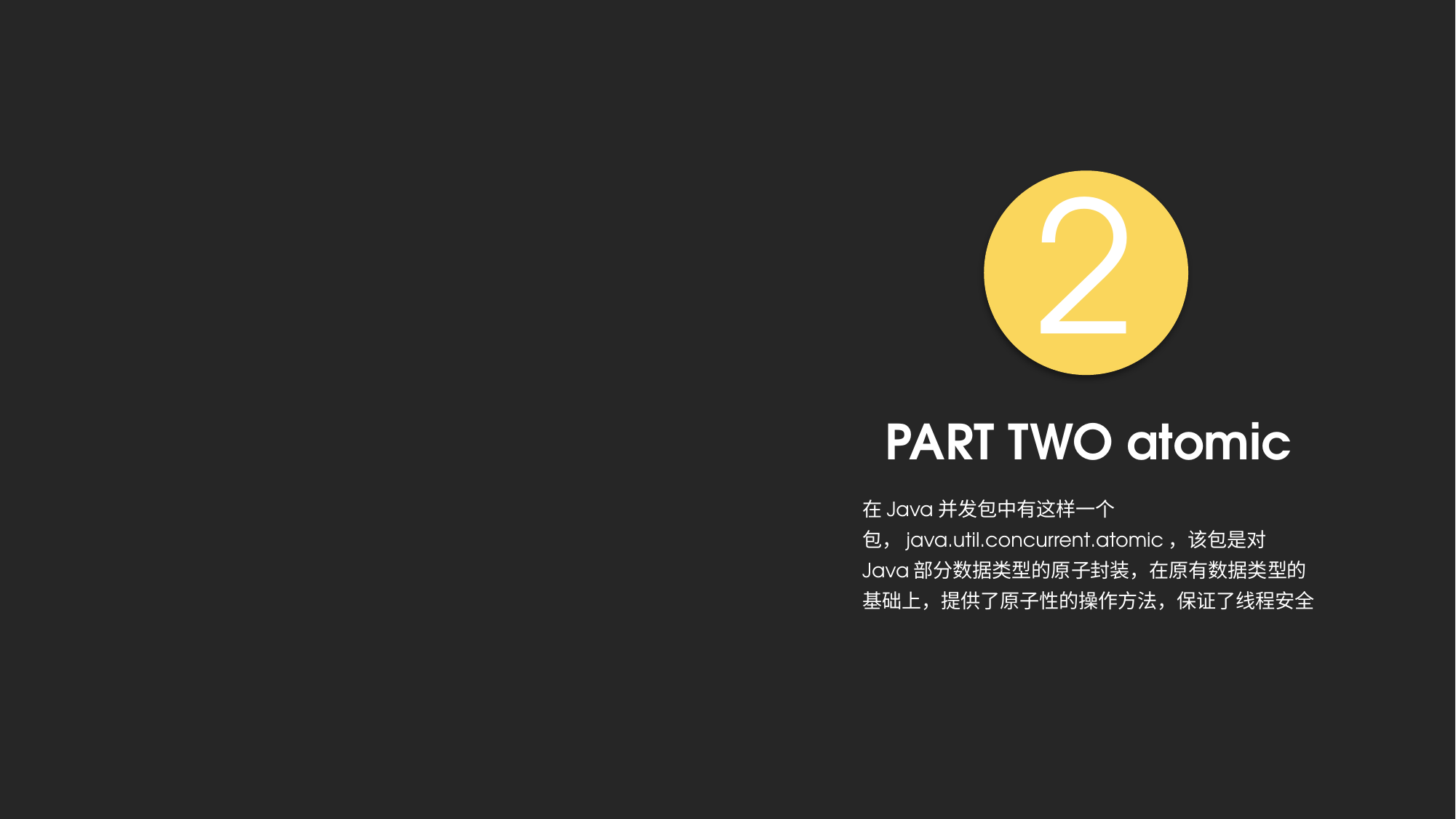

2
PART TWO atomic
在Java并发包中有这样一个包，java.util.concurrent.atomic，该包是对Java部分数据类型的原子封装，在原有数据类型的基础上，提供了原子性的操作方法，保证了线程安全